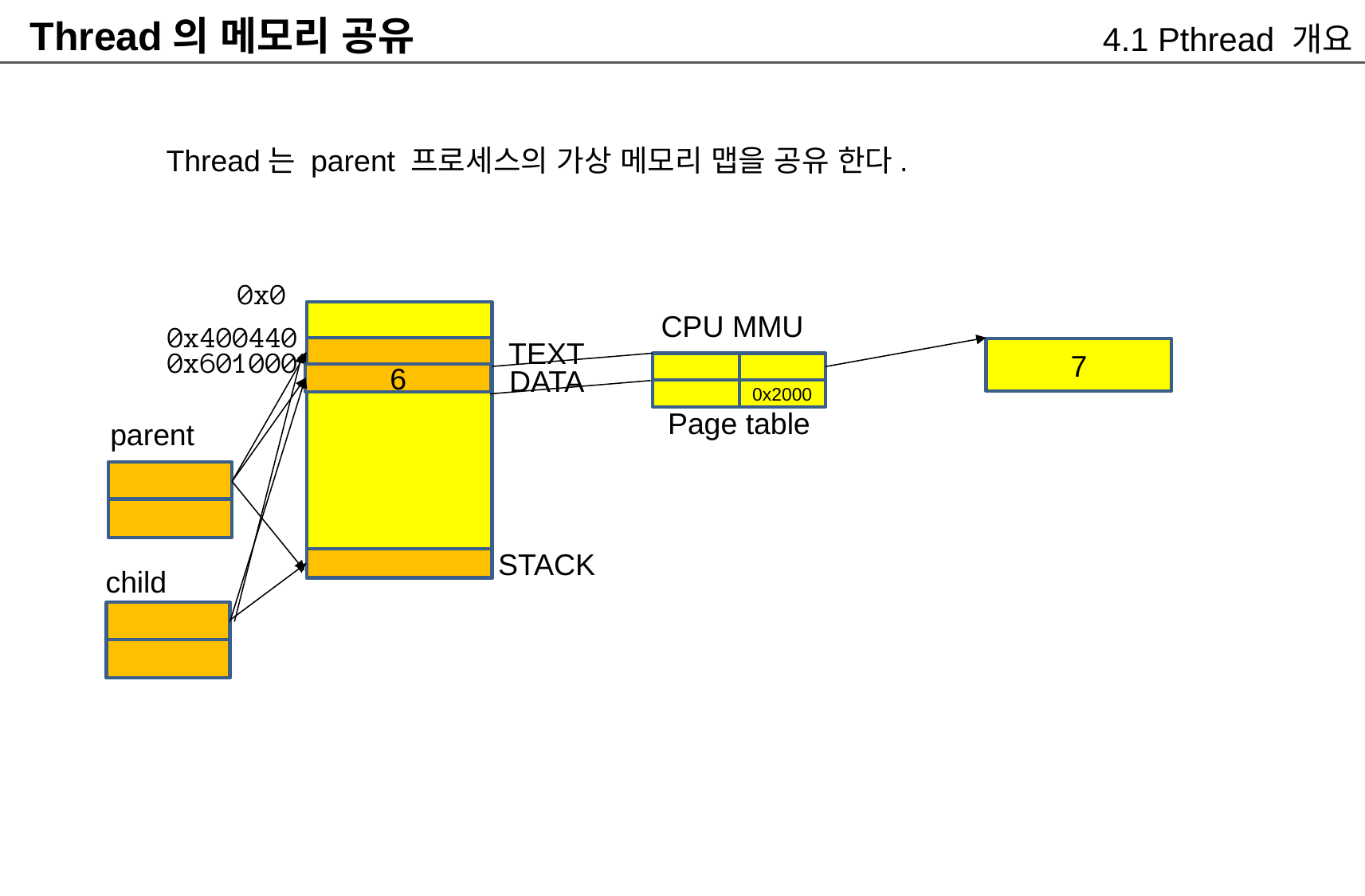

# Thread의 메모리 공유
4.1 Pthread 개요

Thread는 parent 프로세스의 가상 메모리 맵을 공유 한다.
0x0

CPU MMU
0x400440

0x601000
TEXT
7

6
DATA

0x2000
Page table
parent

STACK
child